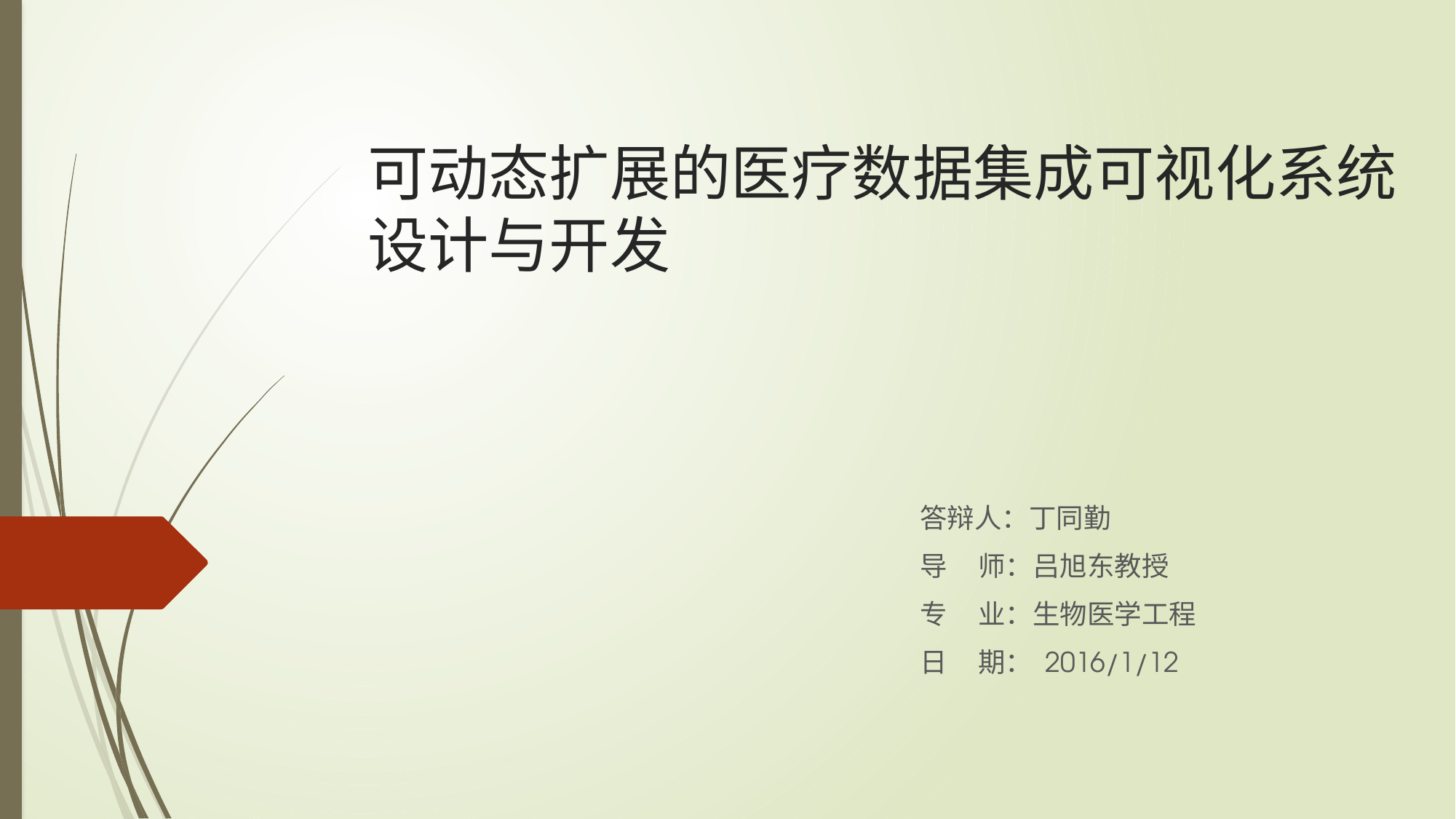

# 可动态扩展的医疗数据集成可视化系统 设计与开发
答辩人：丁同勤
导     师：吕旭东教授
专     业：生物医学工程
日     期： 2016/1/12